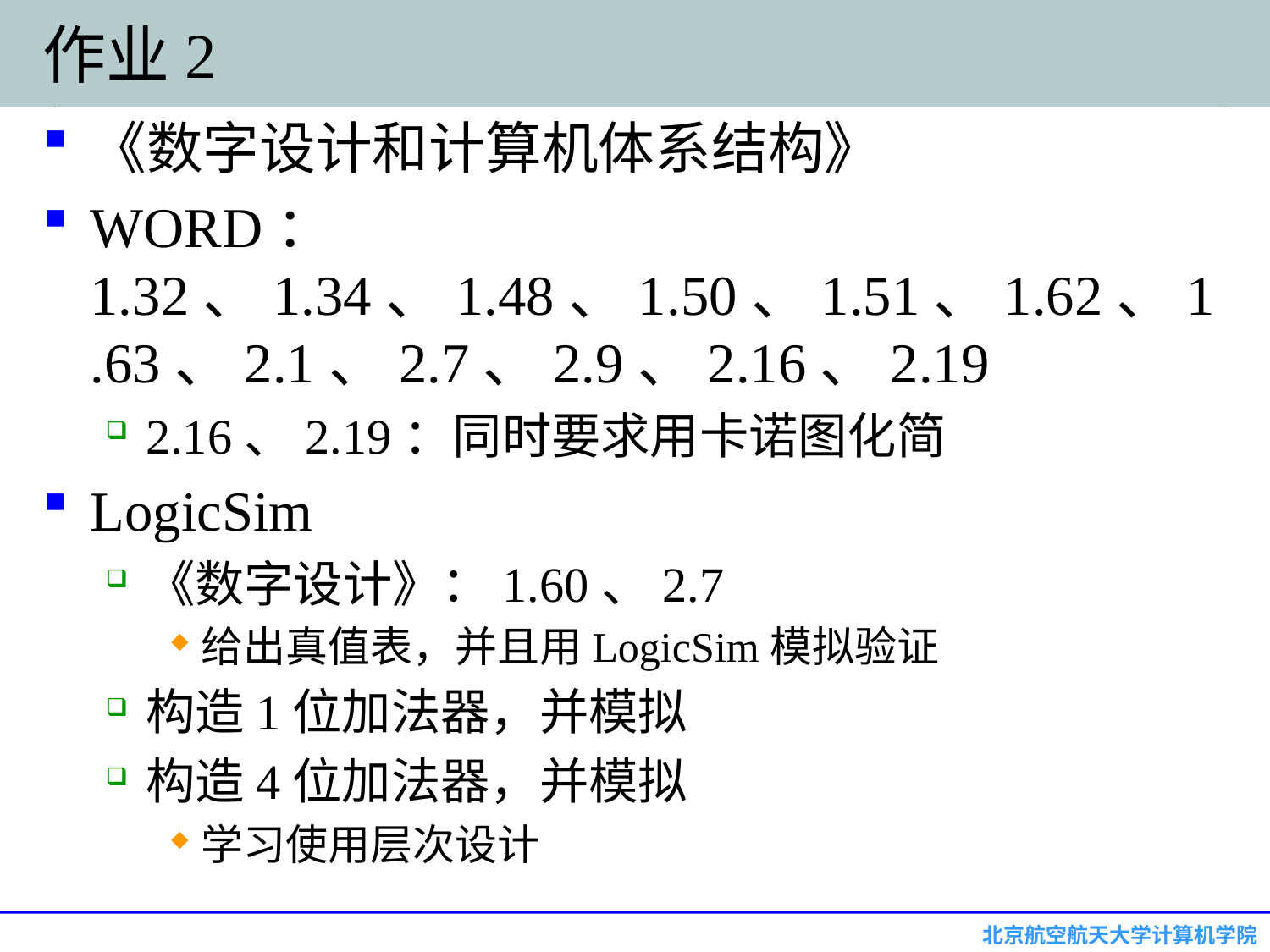

# 作业2
《数字设计和计算机体系结构》
WORD：1.32、1.34、1.48、1.50、1.51、1.62、1.63、2.1、2.7、2.9、2.16、2.19
2.16、2.19：同时要求用卡诺图化简
LogicSim
《数字设计》：1.60、2.7
给出真值表，并且用LogicSim模拟验证
构造1位加法器，并模拟
构造4位加法器，并模拟
学习使用层次设计